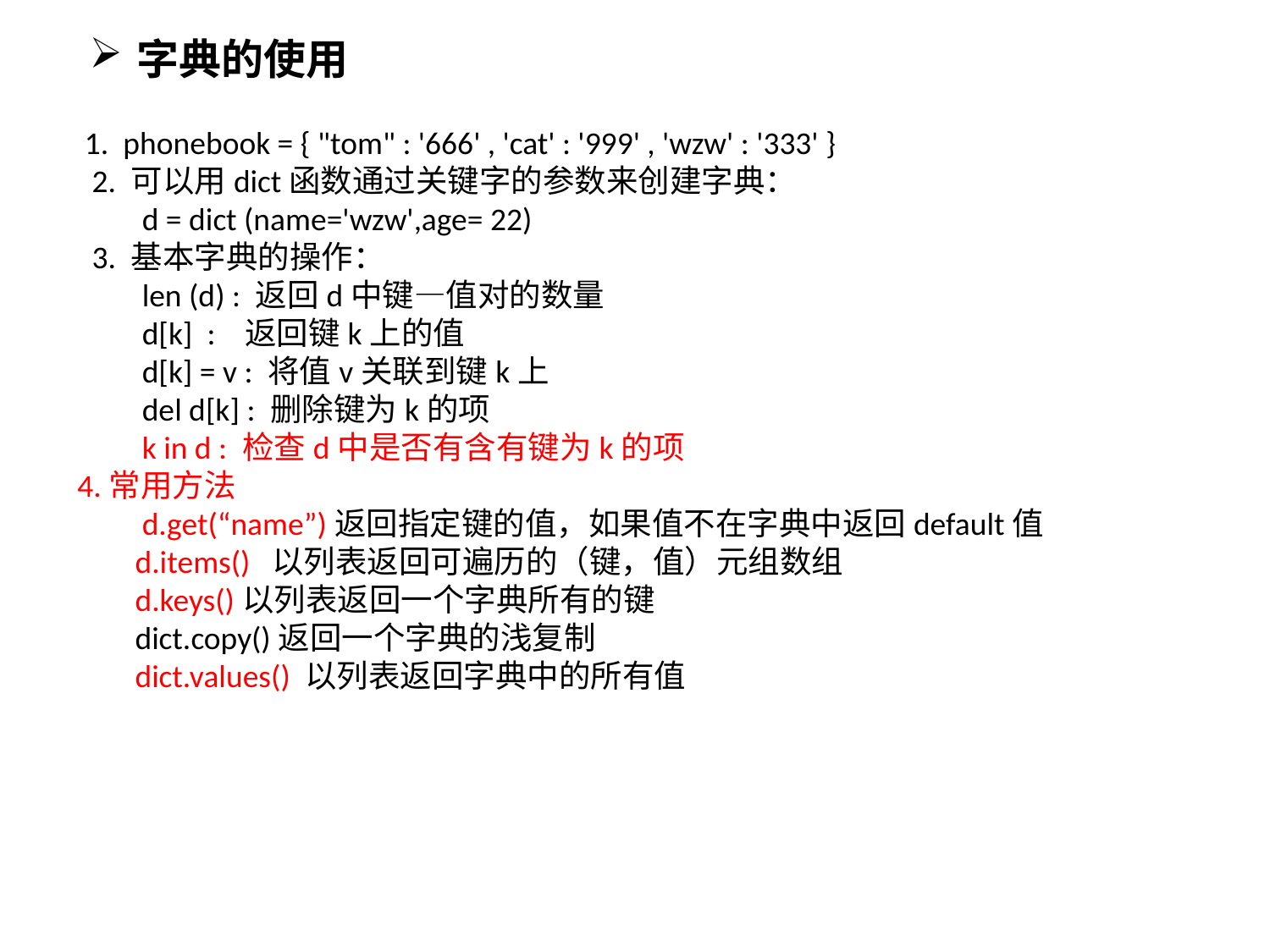

字典的使用
 1.  phonebook = { "tom" : '666' , 'cat' : '999' , 'wzw' : '333' }
  2. 可以用dict函数通过关键字的参数来创建字典：
         d = dict (name='wzw',age= 22)
  3. 基本字典的操作：
         len (d) : 返回d中键—值对的数量
         d[k]  :   返回键k上的值
         d[k] = v : 将值v关联到键k上
         del d[k] : 删除键为k的项
         k in d : 检查d中是否有含有键为k的项
4.常用方法
         d.get(“name”)返回指定键的值，如果值不在字典中返回default值
        d.items()  以列表返回可遍历的（键，值）元组数组
        d.keys()以列表返回一个字典所有的键
        dict.copy()返回一个字典的浅复制
        dict.values() 以列表返回字典中的所有值